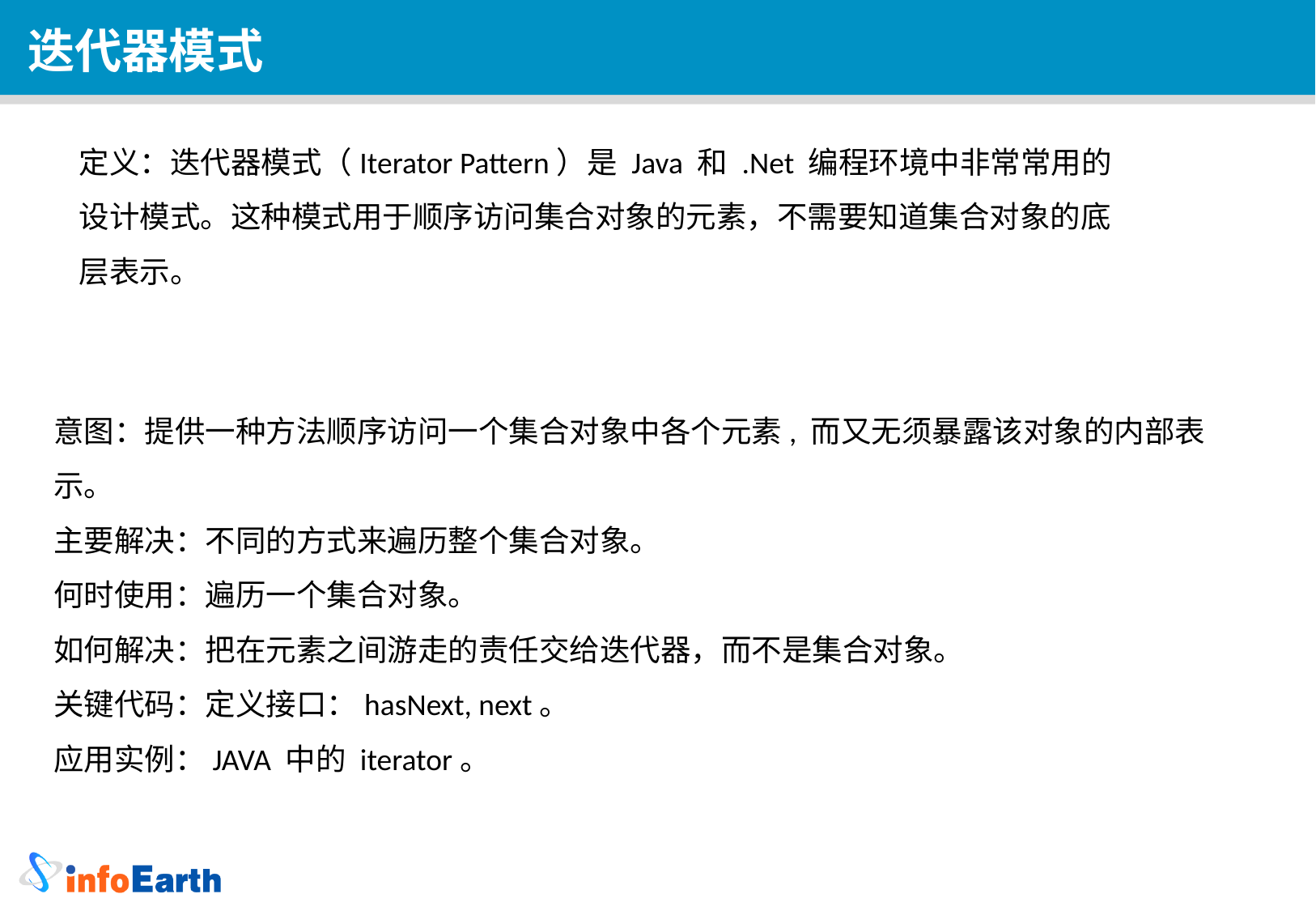

迭代器模式
定义：迭代器模式（Iterator Pattern）是 Java 和 .Net 编程环境中非常常用的设计模式。这种模式用于顺序访问集合对象的元素，不需要知道集合对象的底层表示。
意图：提供一种方法顺序访问一个集合对象中各个元素, 而又无须暴露该对象的内部表示。
主要解决：不同的方式来遍历整个集合对象。
何时使用：遍历一个集合对象。
如何解决：把在元素之间游走的责任交给迭代器，而不是集合对象。
关键代码：定义接口：hasNext, next。
应用实例：JAVA 中的 iterator。